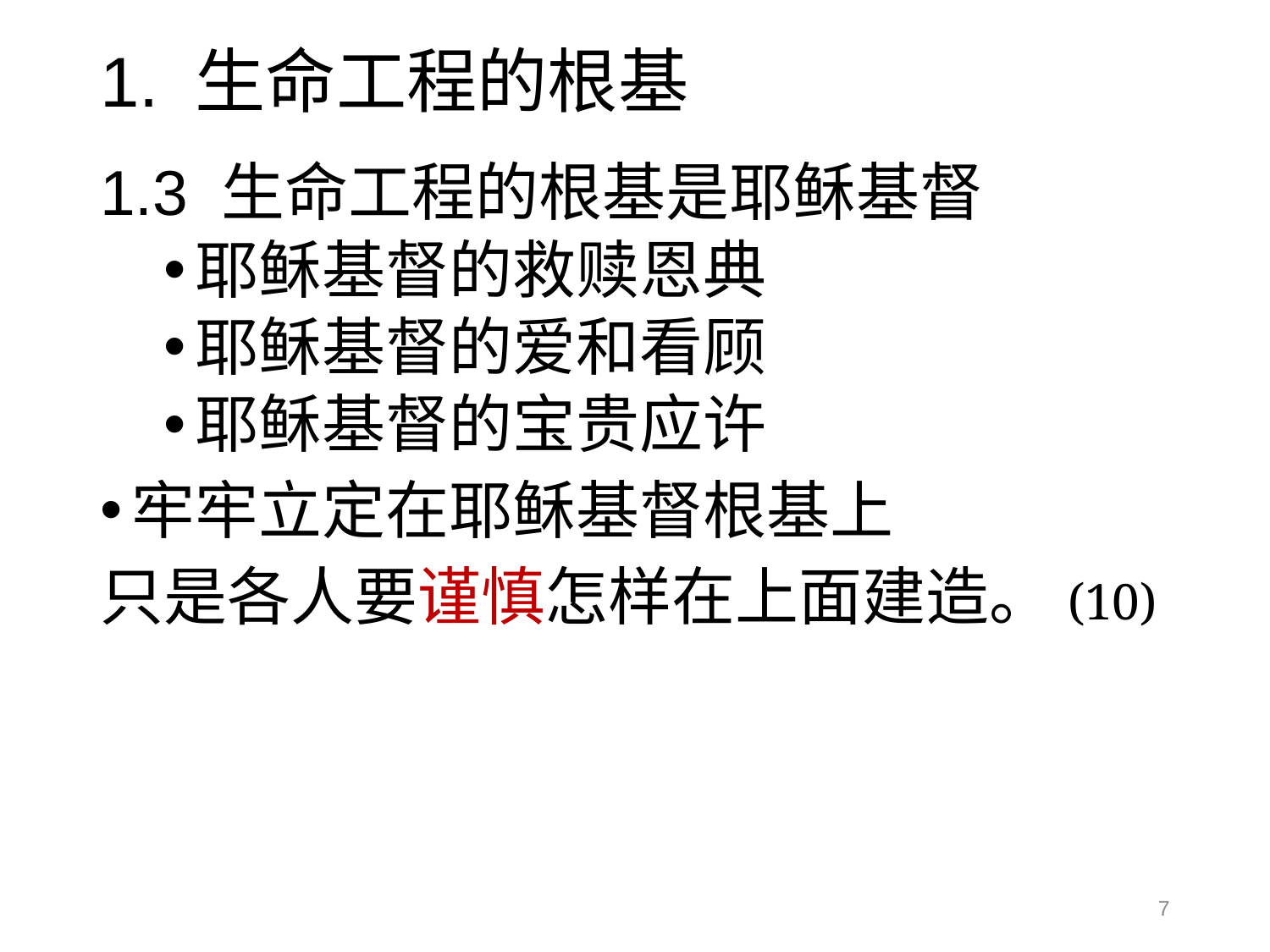

# 1. 生命工程的根基
1.3 生命工程的根基是耶稣基督
耶稣基督的救赎恩典
耶稣基督的爱和看顾
耶稣基督的宝贵应许
牢牢立定在耶稣基督根基上
只是各人要谨慎怎样在上面建造。(10)
7